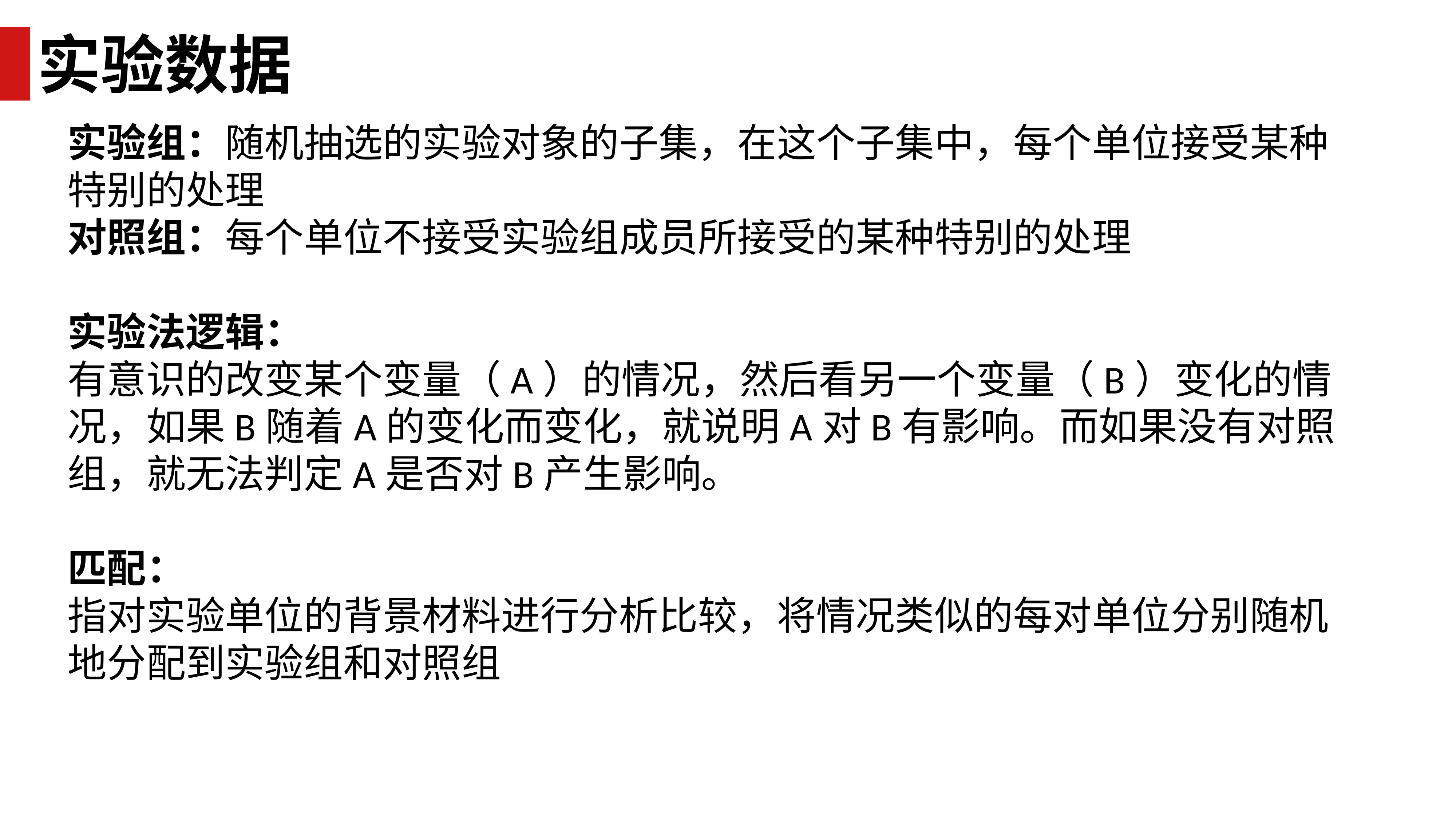

实验数据

实验组：随机抽选的实验对象的子集，在这个子集中，每个单位接受某种特别的处理
对照组：每个单位不接受实验组成员所接受的某种特别的处理

实验法逻辑：
有意识的改变某个变量（A）的情况，然后看另一个变量（B）变化的情况，如果B随着A的变化而变化，就说明A对B有影响。而如果没有对照组，就无法判定A是否对B产生影响。

匹配：
指对实验单位的背景材料进行分析比较，将情况类似的每对单位分别随机地分配到实验组和对照组

40